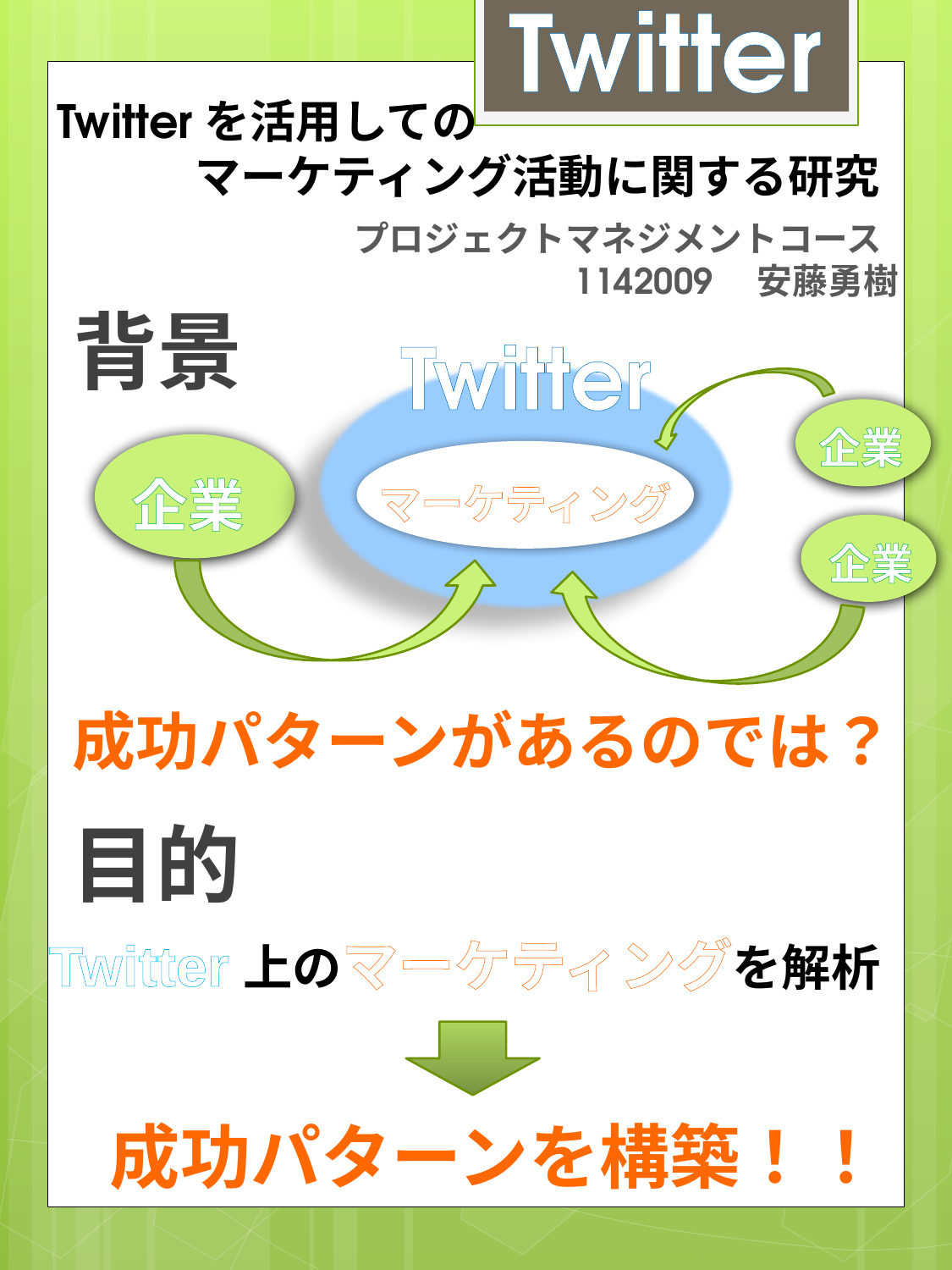

Twitter
Twitterを活用しての
　　　マーケティング活動に関する研究
プロジェクトマネジメントコース
　　　　　　1142009　安藤勇樹
背景

Twitter

企業

企業
マーケティング

企業

成功パターンがあるのでは？
目的
Twitter上のマーケティングを解析

成功パターンを構築！！